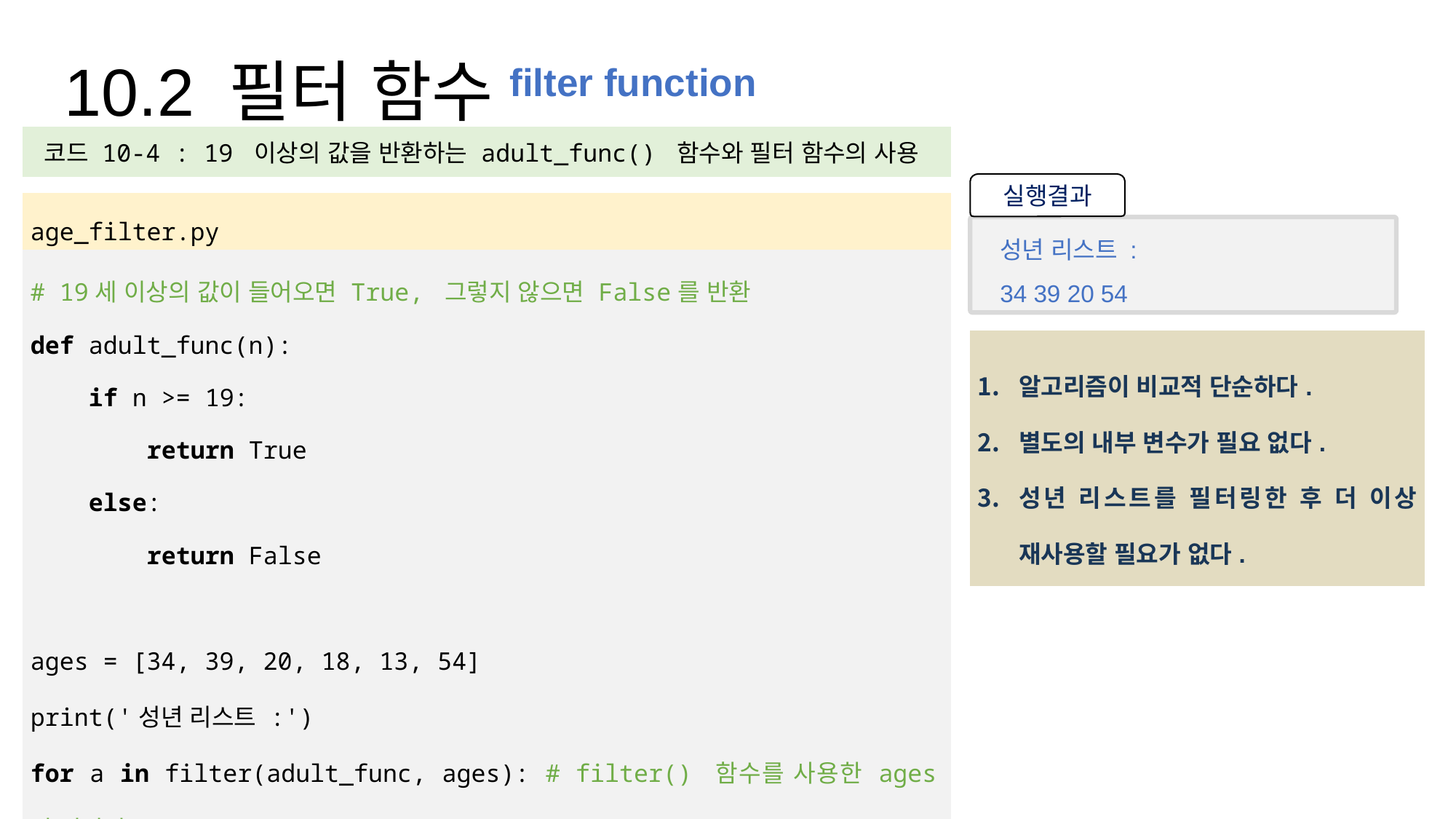

# 10.2 필터 함수filter function
| 코드 10-4 : 19 이상의 값을 반환하는 adult\_func() 함수와 필터 함수의 사용 |
| --- |
|  |
| age\_filter.py |
| # 19세 이상의 값이 들어오면 True, 그렇지 않으면 False를 반환 def adult\_func(n): if n >= 19: return True else: return False ages = [34, 39, 20, 18, 13, 54] print('성년 리스트 :') for a in filter(adult\_func, ages): # filter() 함수를 사용한 ages의 필터링 print(a, end = ' ') |
실행결과

성년 리스트 :
34 39 20 54
| 알고리즘이 비교적 단순하다. 별도의 내부 변수가 필요 없다. 성년 리스트를 필터링한 후 더 이상 재사용할 필요가 없다. |
| --- |